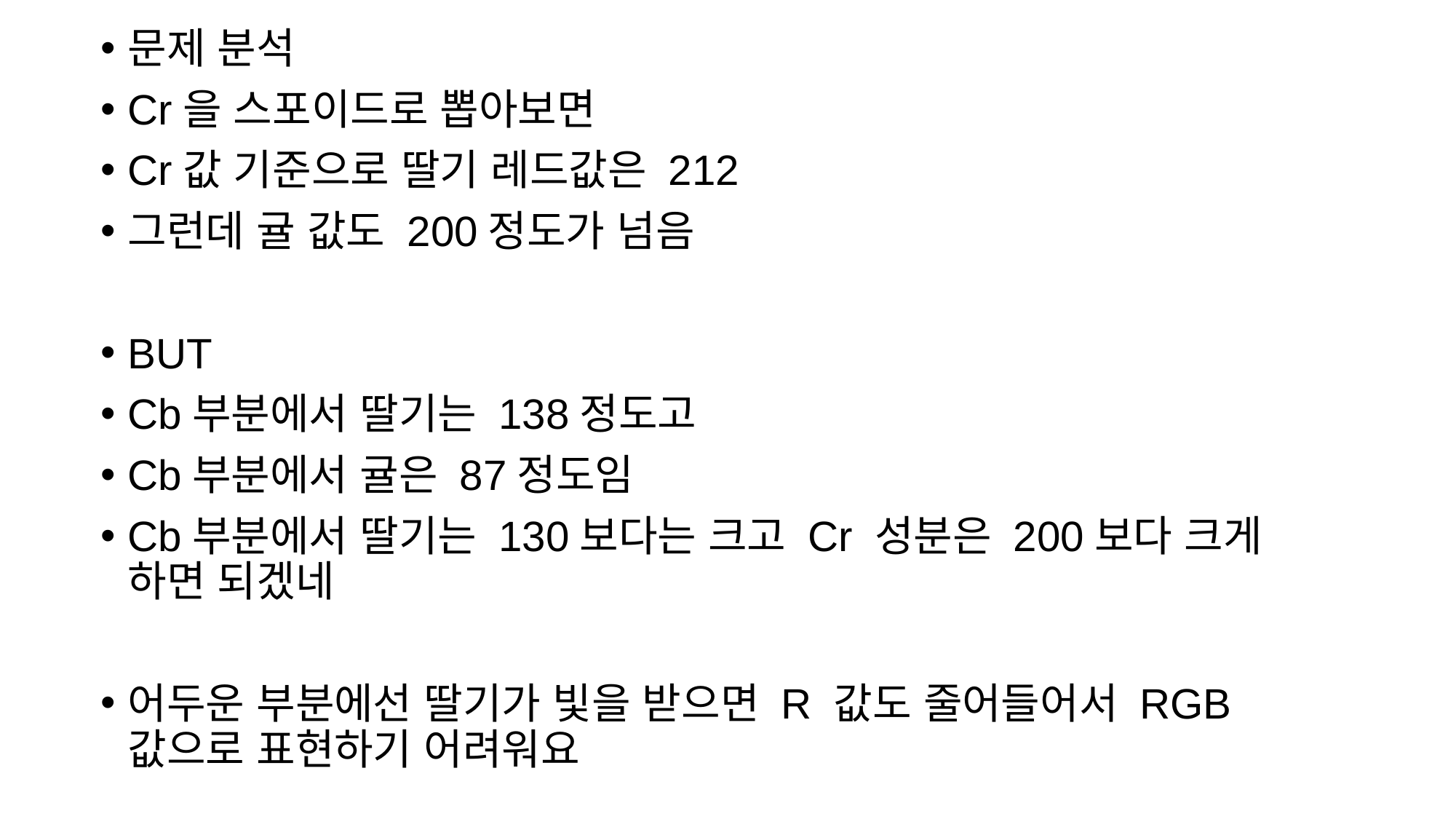

문제 분석
Cr을 스포이드로 뽑아보면
Cr값 기준으로 딸기 레드값은 212
그런데 귤 값도 200정도가 넘음

BUT
Cb부분에서 딸기는 138정도고
Cb부분에서 귤은 87정도임
Cb부분에서 딸기는 130보다는 크고 Cr 성분은 200보다 크게 하면 되겠네

어두운 부분에선 딸기가 빛을 받으면 R 값도 줄어들어서 RGB 값으로 표현하기 어려워요